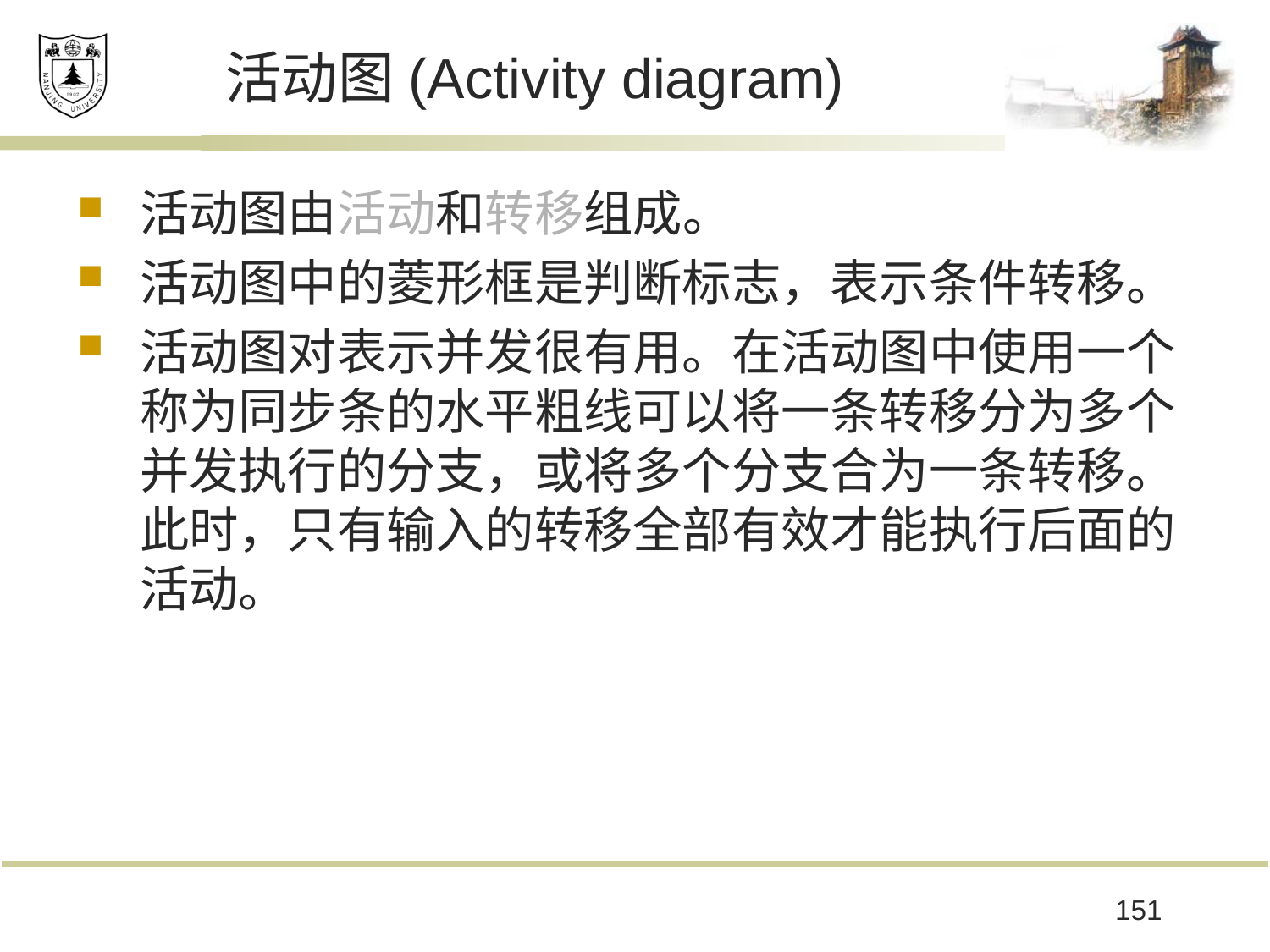

# 活动图(Activity diagram)
活动图由活动和转移组成。
活动图中的菱形框是判断标志，表示条件转移。
活动图对表示并发很有用。在活动图中使用一个称为同步条的水平粗线可以将一条转移分为多个并发执行的分支，或将多个分支合为一条转移。此时，只有输入的转移全部有效才能执行后面的活动。
151